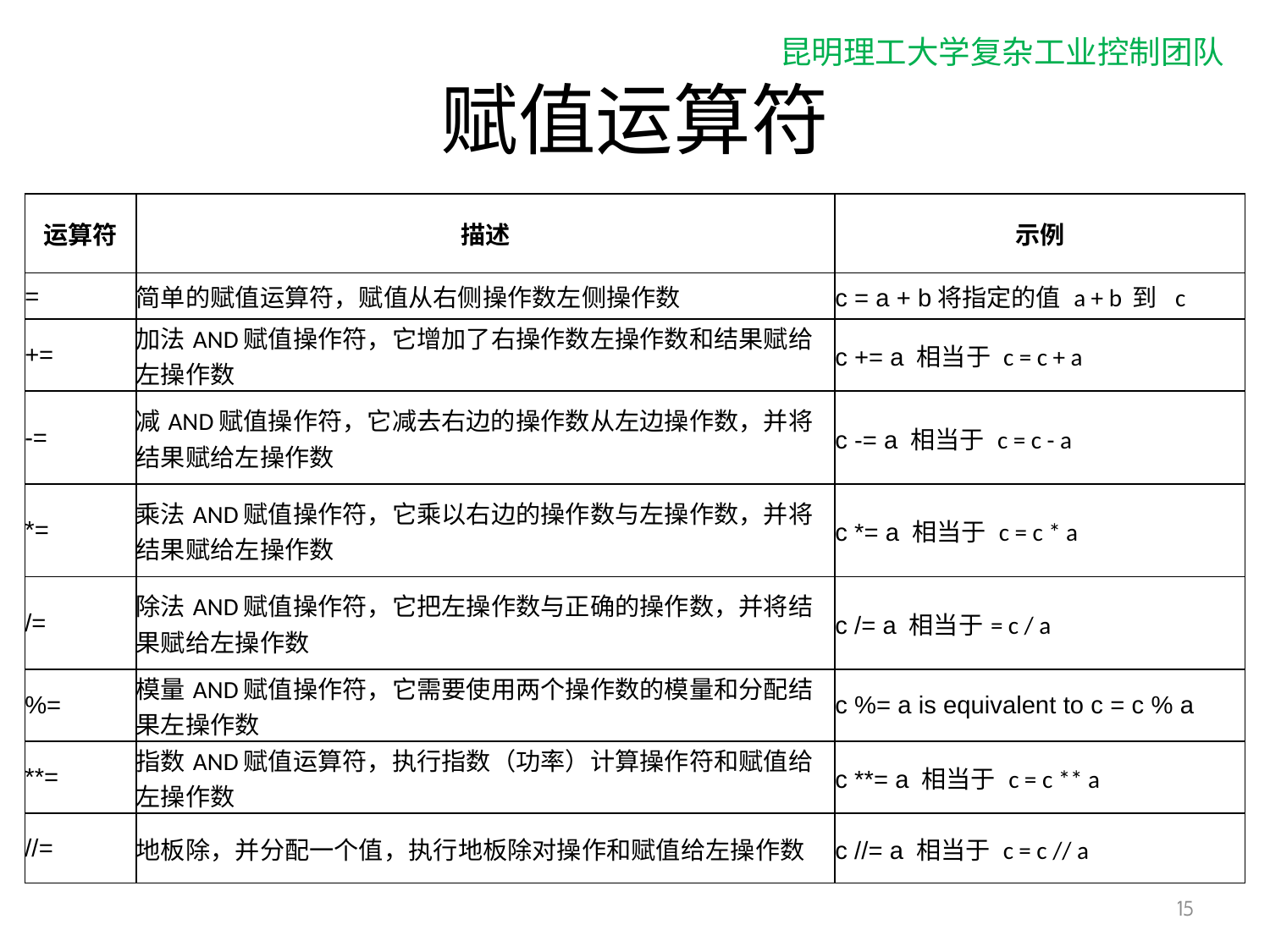

# 赋值运算符
| 运算符 | 描述 | 示例 |
| --- | --- | --- |
| = | 简单的赋值运算符，赋值从右侧操作数左侧操作数 | c = a + b将指定的值 a + b 到  c |
| += | 加法AND赋值操作符，它增加了右操作数左操作数和结果赋给左操作数 | c += a 相当于 c = c + a |
| -= | 减AND赋值操作符，它减去右边的操作数从左边操作数，并将结果赋给左操作数 | c -= a 相当于 c = c - a |
| \*= | 乘法AND赋值操作符，它乘以右边的操作数与左操作数，并将结果赋给左操作数 | c \*= a 相当于 c = c \* a |
| /= | 除法AND赋值操作符，它把左操作数与正确的操作数，并将结果赋给左操作数 | c /= a 相当于= c / a |
| %= | 模量AND赋值操作符，它需要使用两个操作数的模量和分配结果左操作数 | c %= a is equivalent to c = c % a |
| \*\*= | 指数AND赋值运算符，执行指数（功率）计算操作符和赋值给左操作数 | c \*\*= a 相当于 c = c \*\* a |
| //= | 地板除，并分配一个值，执行地板除对操作和赋值给左操作数 | c //= a 相当于 c = c // a |
15